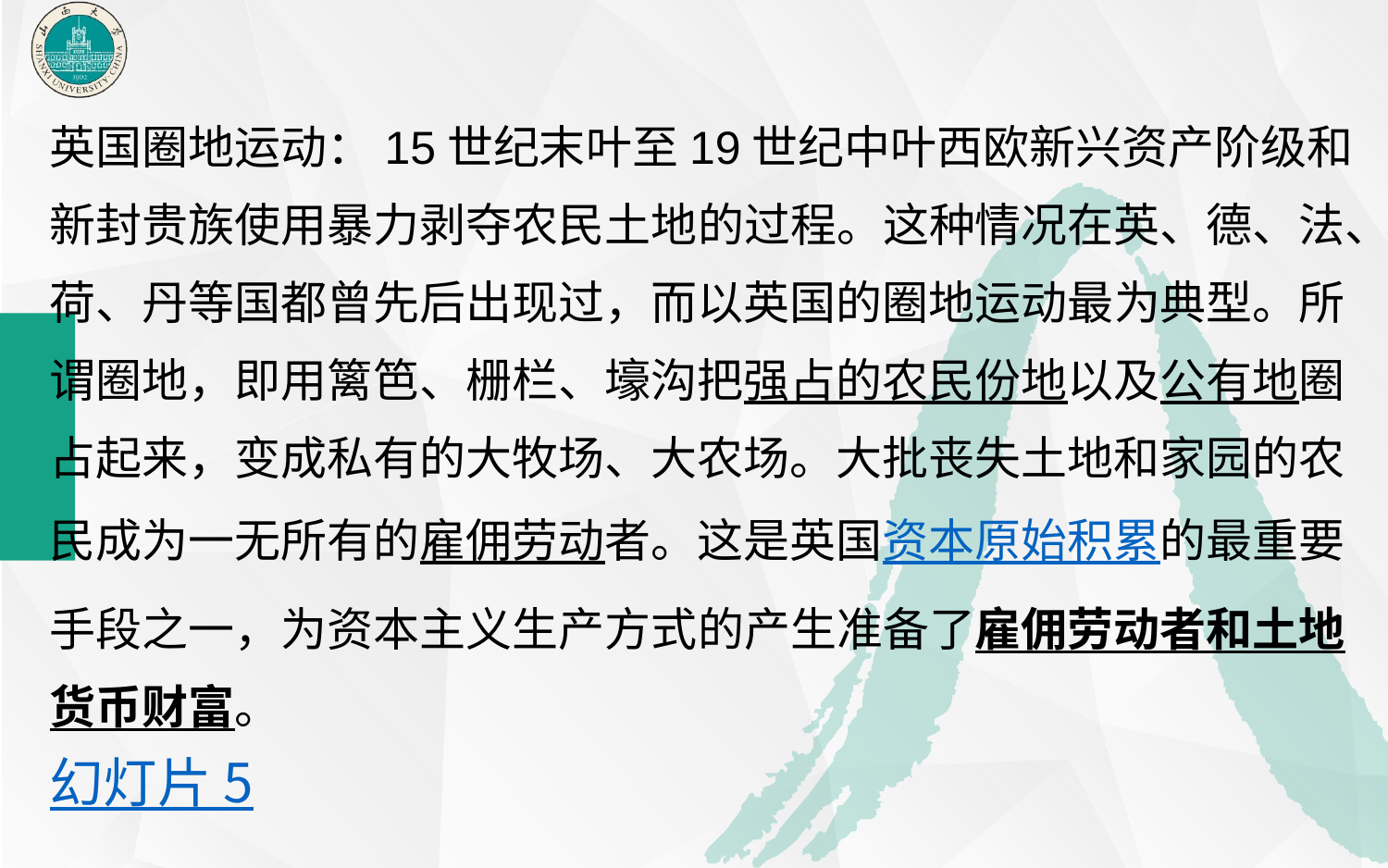

英国圈地运动：15世纪末叶至19世纪中叶西欧新兴资产阶级和新封贵族使用暴力剥夺农民土地的过程。这种情况在英、德、法、荷、丹等国都曾先后出现过，而以英国的圈地运动最为典型。所谓圈地，即用篱笆、栅栏、壕沟把强占的农民份地以及公有地圈占起来，变成私有的大牧场、大农场。大批丧失土地和家园的农民成为一无所有的雇佣劳动者。这是英国资本原始积累的最重要手段之一，为资本主义生产方式的产生准备了雇佣劳动者和土地货币财富。
幻灯片 5